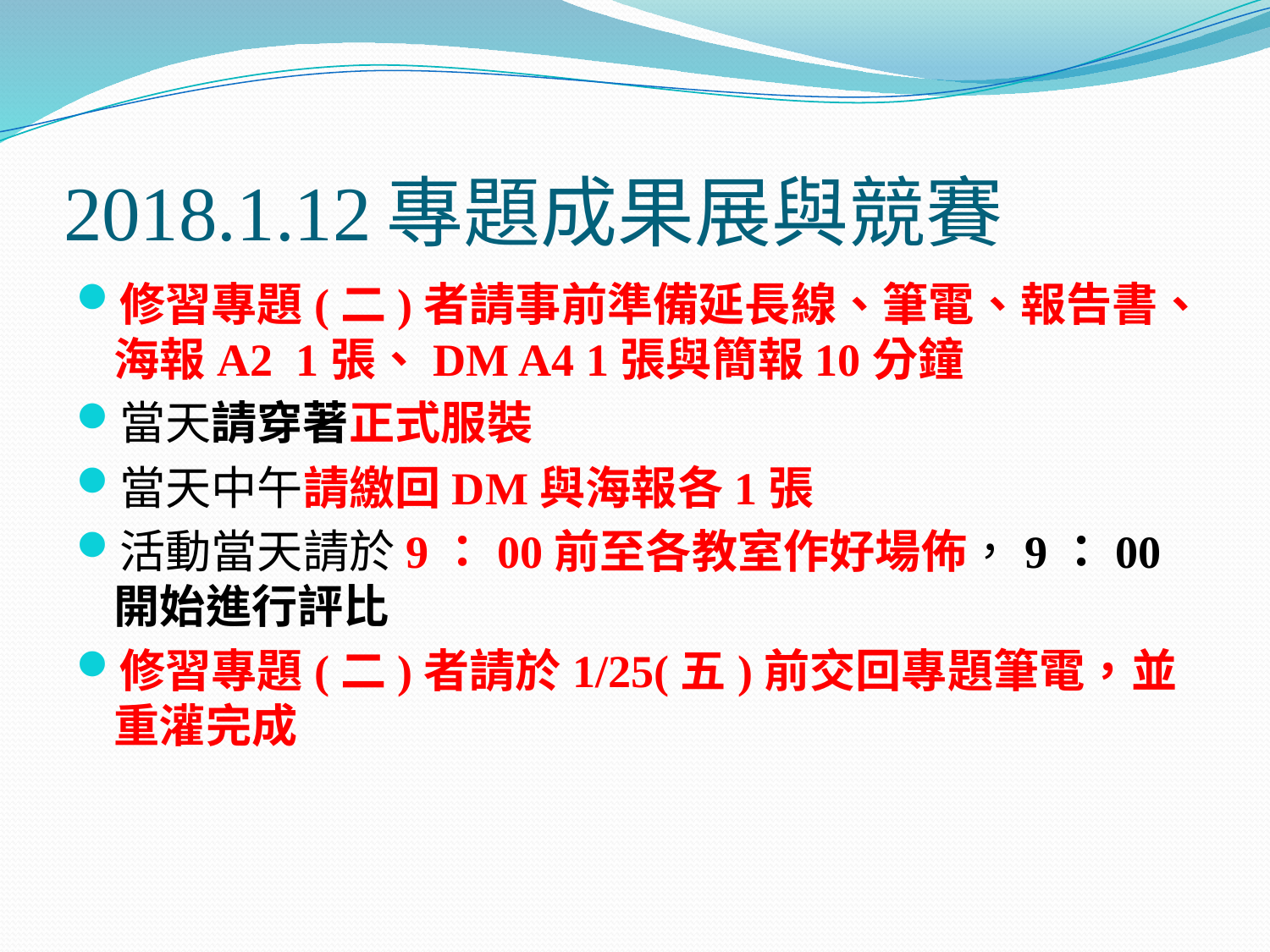

# 2018.1.12專題成果展與競賽
修習專題(二)者請事前準備延長線、筆電、報告書、海報A2  1張、DM A4 1張與簡報10分鐘
當天請穿著正式服裝
當天中午請繳回DM與海報各1張
活動當天請於9：00前至各教室作好場佈，9：00開始進行評比
修習專題(二)者請於1/25(五)前交回專題筆電，並重灌完成